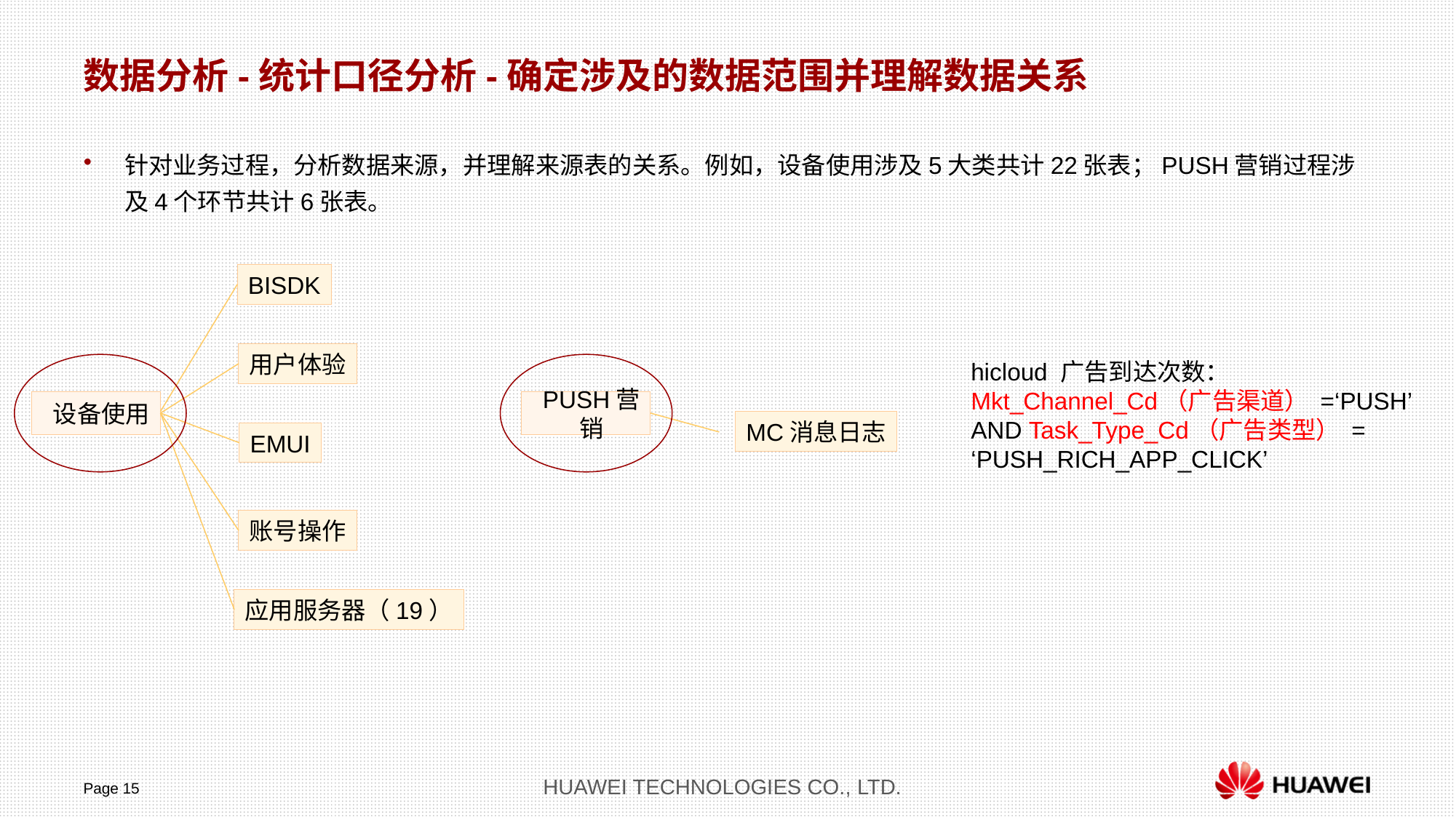

数据分析-统计口径分析-确定涉及的数据范围并理解数据关系
针对业务过程，分析数据来源，并理解来源表的关系。例如，设备使用涉及5大类共计22张表；PUSH营销过程涉及4个环节共计6张表。
BISDK
用户体验
hicloud 广告到达次数：Mkt_Channel_Cd（广告渠道） =‘PUSH’ AND Task_Type_Cd（广告类型） = ‘PUSH_RICH_APP_CLICK’

设备使用
PUSH营销
MC消息日志
EMUI
账号操作
应用服务器（19）